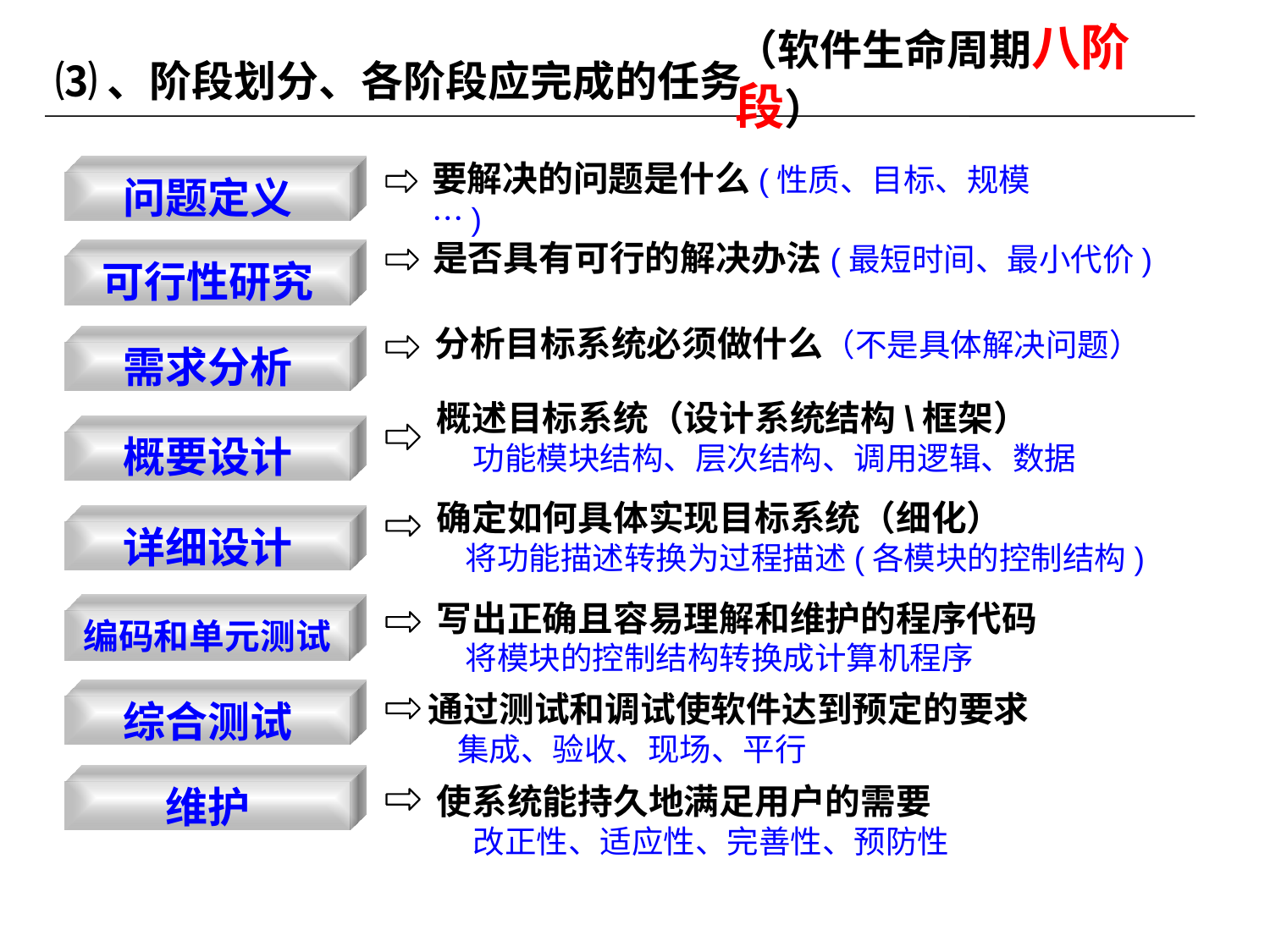

（软件生命周期八阶段）
⑶、阶段划分、各阶段应完成的任务

问题定义
可行性研究
需求分析
概要设计
详细设计
编码和单元测试
综合测试
维护
要解决的问题是什么(性质、目标、规模…)

是否具有可行的解决办法(最短时间、最小代价)

分析目标系统必须做什么（不是具体解决问题）

概述目标系统（设计系统结构\框架）
    功能模块结构、层次结构、调用逻辑、数据

确定如何具体实现目标系统（细化）
   将功能描述转换为过程描述(各模块的控制结构)

写出正确且容易理解和维护的程序代码
   将模块的控制结构转换成计算机程序

通过测试和调试使软件达到预定的要求
   集成、验收、现场、平行

使系统能持久地满足用户的需要
    改正性、适应性、完善性、预防性